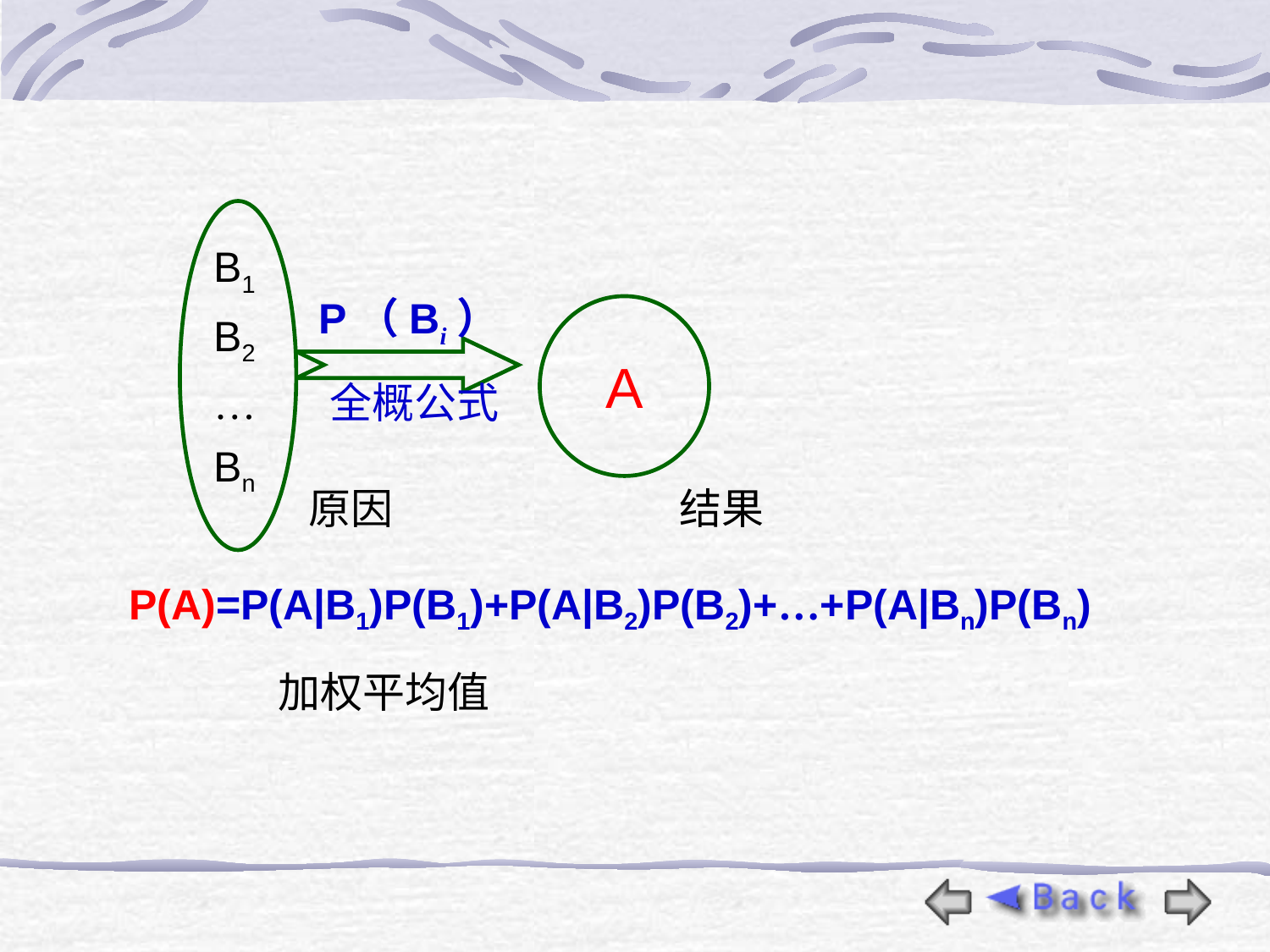

B1
B2
…
Bn
原因
P（Bi）

A
结果
全概公式
P(A)=P(A|B1)P(B1)+P(A|B2)P(B2)+…+P(A|Bn)P(Bn)
                               加权平均值